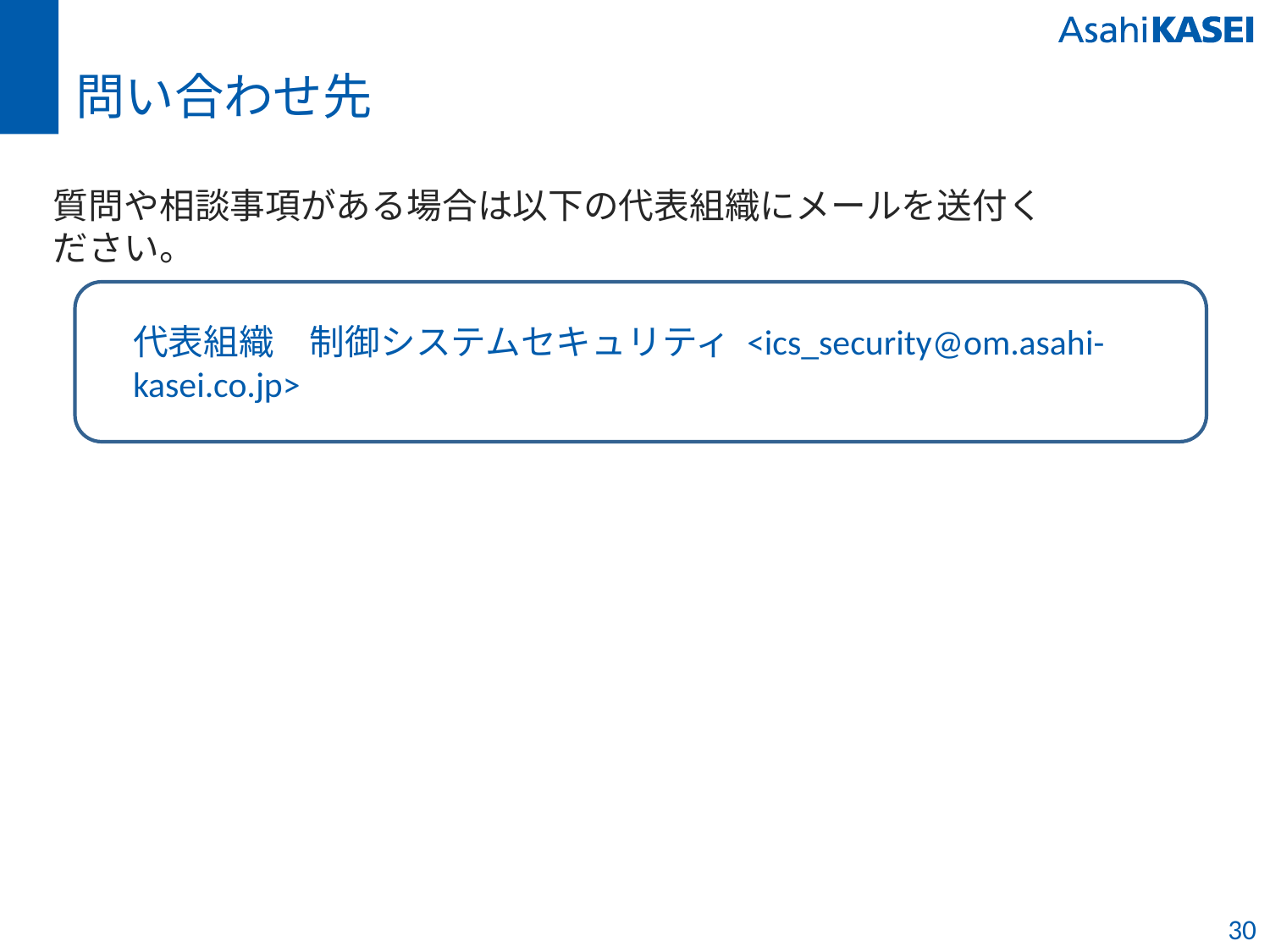

# 問い合わせ先
質問や相談事項がある場合は以下の代表組織にメールを送付ください。
代表組織　制御システムセキュリティ <ics_security@om.asahi-kasei.co.jp>